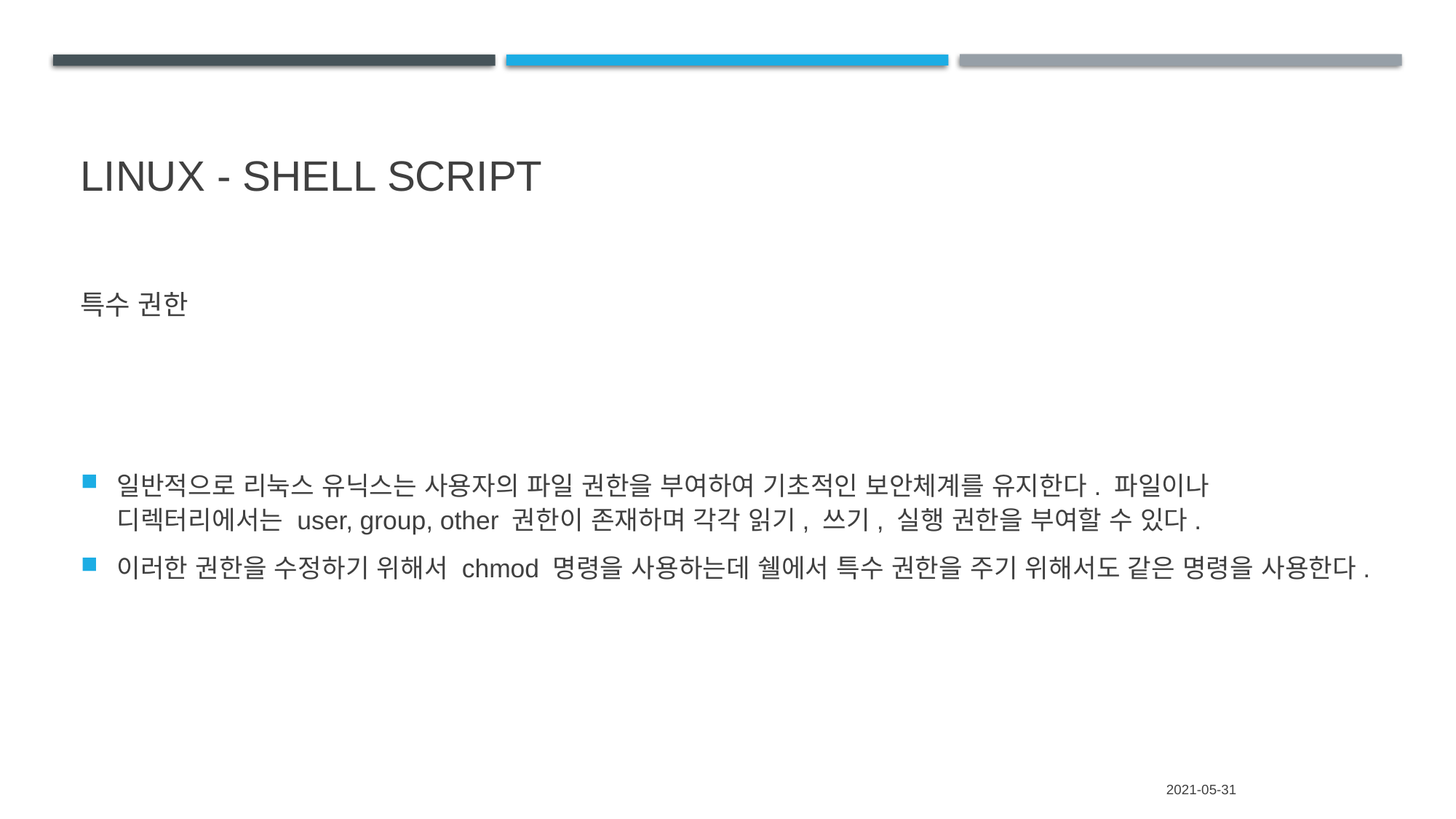

# Linux - shell script
특수 권한
일반적으로 리눅스 유닉스는 사용자의 파일 권한을 부여하여 기초적인 보안체계를 유지한다. 파일이나 디렉터리에서는 user, group, other 권한이 존재하며 각각 읽기, 쓰기, 실행 권한을 부여할 수 있다.
이러한 권한을 수정하기 위해서 chmod 명령을 사용하는데 쉘에서 특수 권한을 주기 위해서도 같은 명령을 사용한다.
2021-05-31